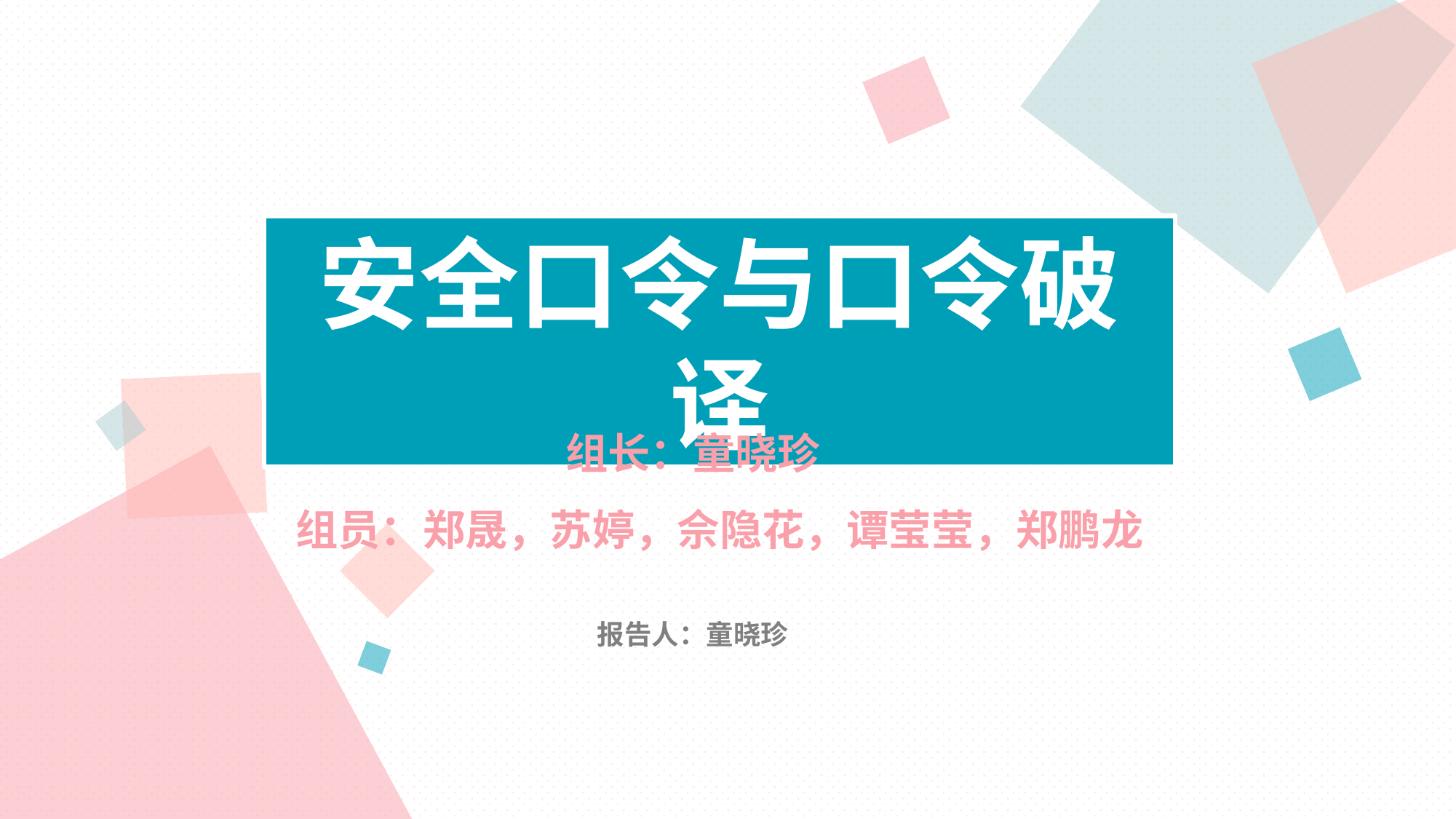

安全口令与口令破译
组长：童晓珍
组员：郑晟，苏婷，佘隐花，谭莹莹，郑鹏龙
报告人：童晓珍